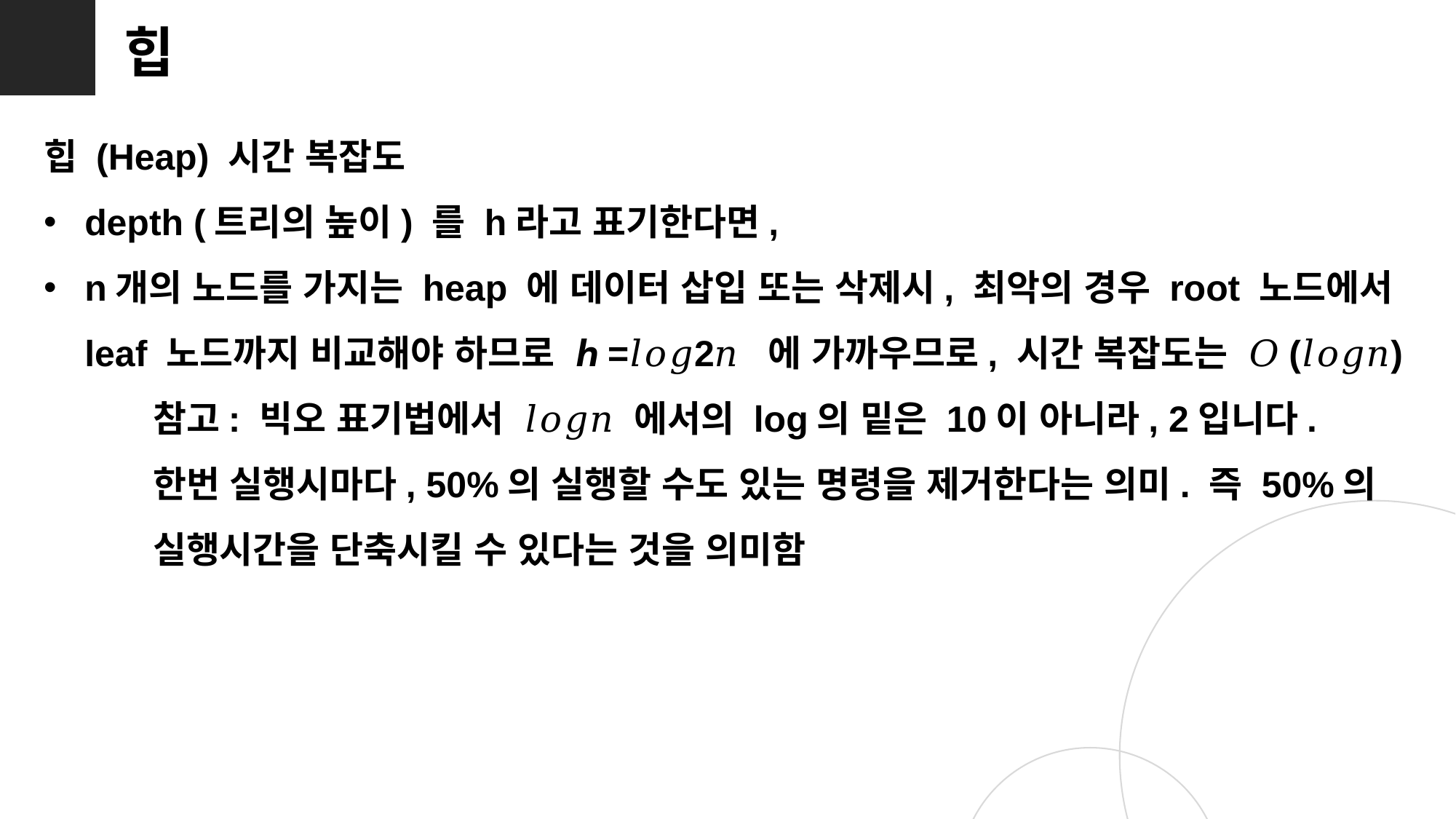

힙
힙 (Heap) 시간 복잡도
depth (트리의 높이) 를 h라고 표기한다면,
n개의 노드를 가지는 heap 에 데이터 삽입 또는 삭제시, 최악의 경우 root 노드에서 leaf 노드까지 비교해야 하므로  ℎ=𝑙𝑜𝑔2𝑛  에 가까우므로, 시간 복잡도는  𝑂(𝑙𝑜𝑔𝑛)
	참고: 빅오 표기법에서  𝑙𝑜𝑔𝑛  에서의 log의 밑은 10이 아니라, 2입니다.
	한번 실행시마다, 50%의 실행할 수도 있는 명령을 제거한다는 의미. 즉 50%의
	실행시간을 단축시킬 수 있다는 것을 의미함